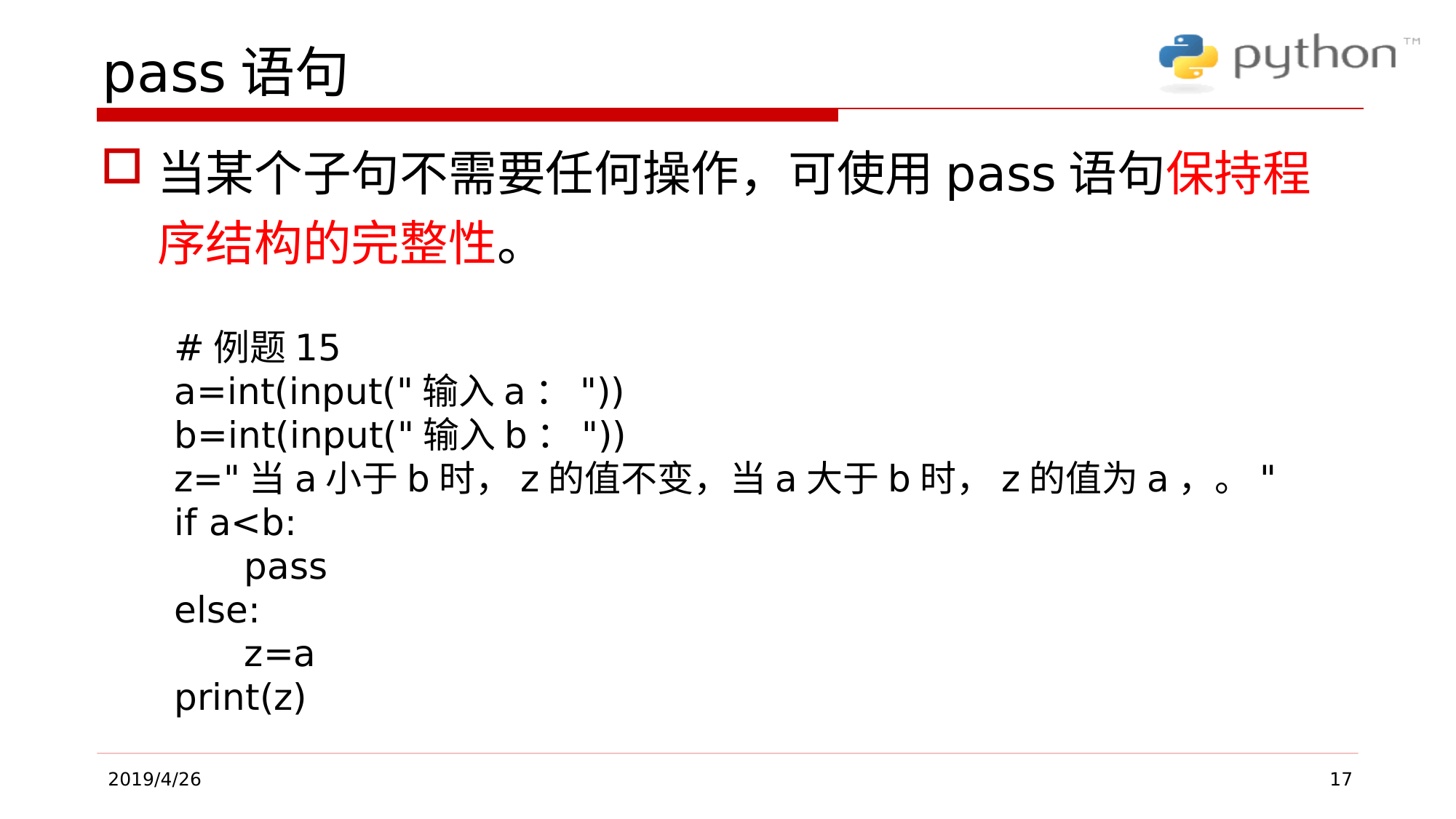

# pass语句
当某个子句不需要任何操作，可使用pass语句保持程序结构的完整性。
#例题15
a=int(input("输入a："))
b=int(input("输入b："))
z="当a小于b时，z的值不变，当a大于b时，z的值为a，。"
if a<b:
      pass
else:
      z=a
print(z)
17
2019/4/26